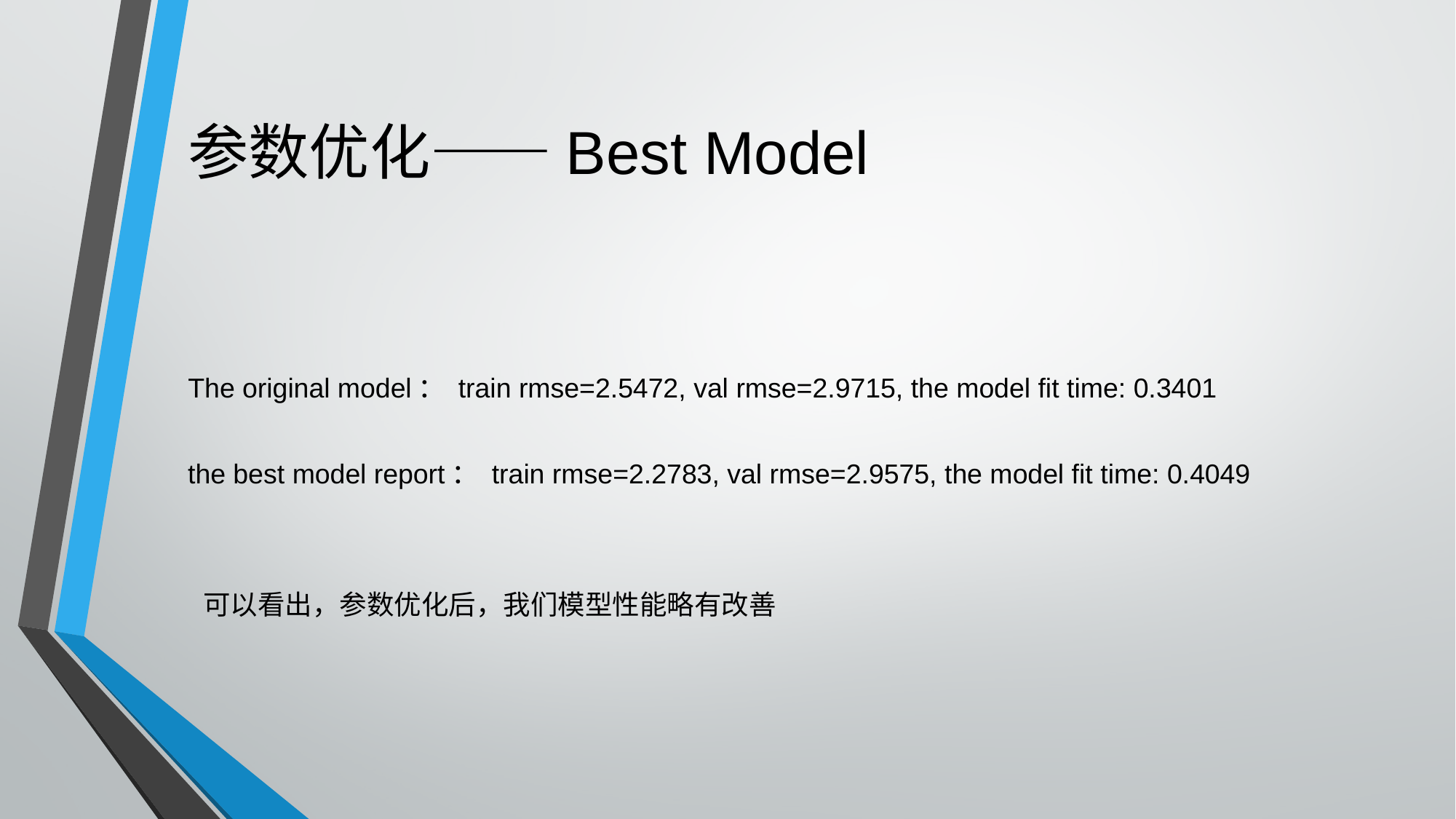

# 参数优化——Best Model
The original model： train rmse=2.5472, val rmse=2.9715, the model fit time: 0.3401
the best model report： train rmse=2.2783, val rmse=2.9575, the model fit time: 0.4049
可以看出，参数优化后，我们模型性能略有改善